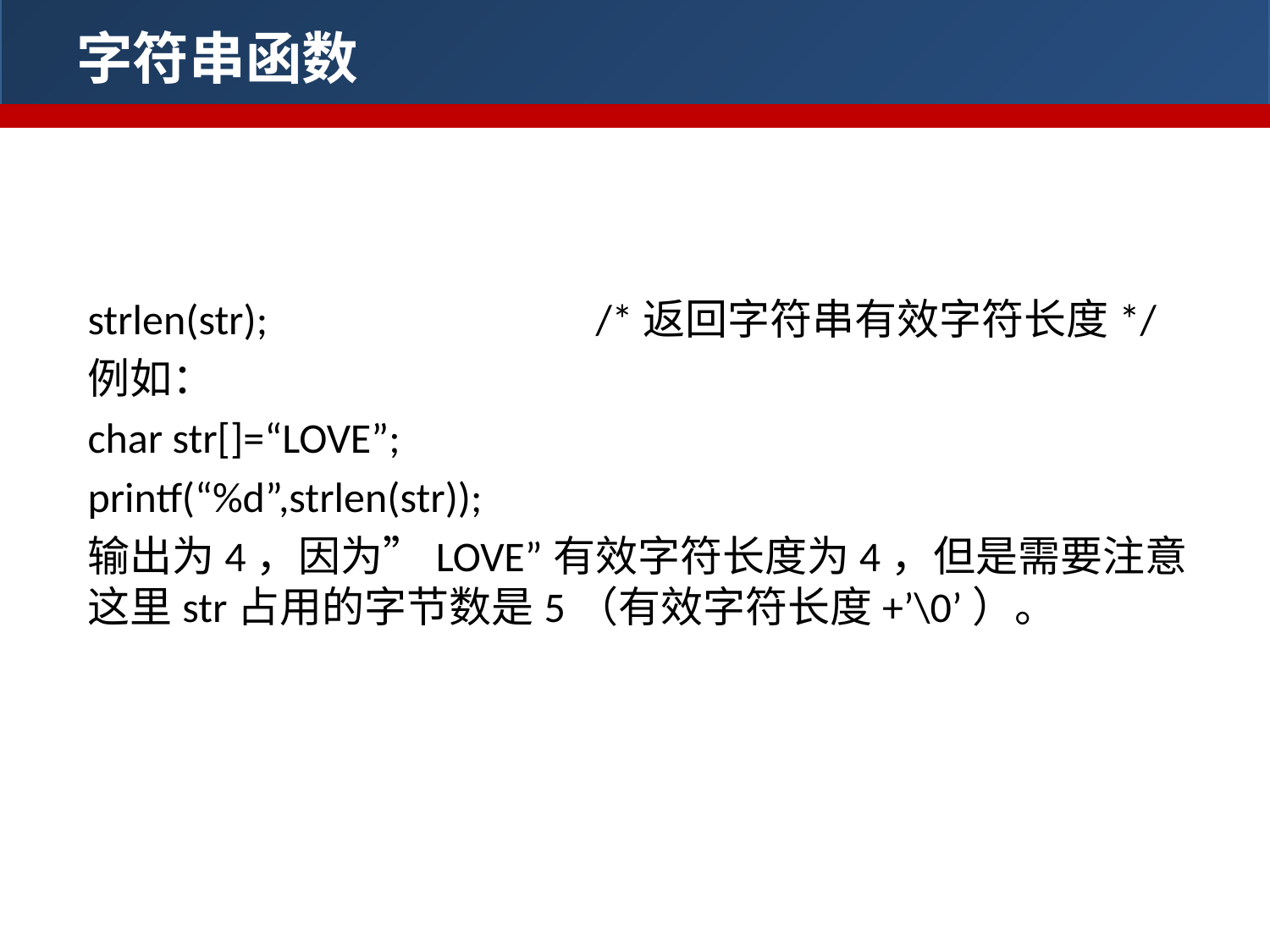

字符串函数
1、strlen
strlen(str);			/*返回字符串有效字符长度*/
例如：
char str[]=“LOVE”;
printf(“%d”,strlen(str));
输出为4，因为”LOVE”有效字符长度为4，但是需要注意这里str占用的字节数是5（有效字符长度+’\0’）。